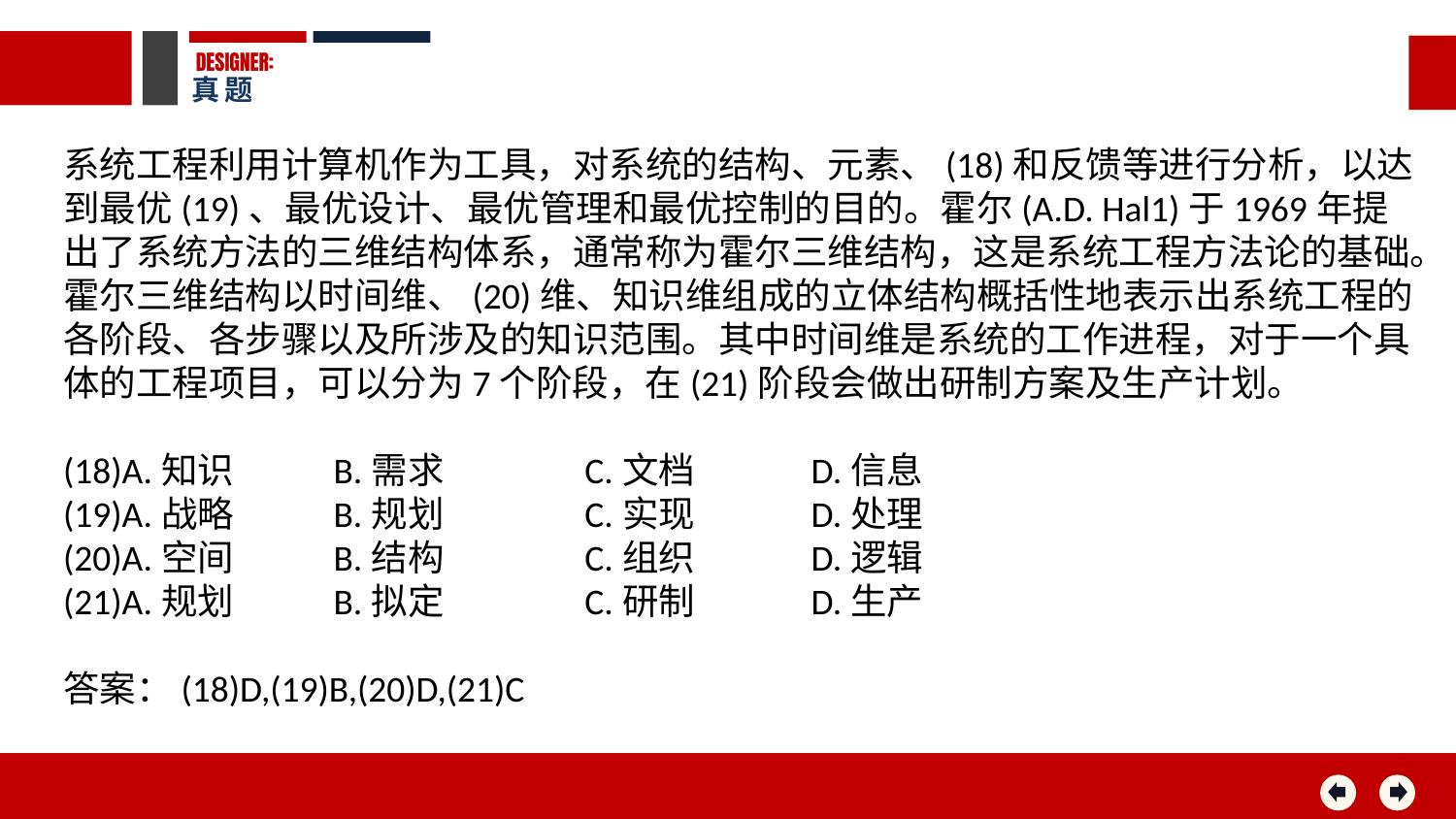

DESIGNER:
真题
系统工程利用计算机作为工具，对系统的结构、元素、(18)和反馈等进行分析，以达到最优(19)、最优设计、最优管理和最优控制的目的。霍尔(A.D. Hal1)于1969年提出了系统方法的三维结构体系，通常称为霍尔三维结构，这是系统工程方法论的基础。霍尔三维结构以时间维、(20)维、知识维组成的立体结构概括性地表示出系统工程的各阶段、各步骤以及所涉及的知识范围。其中时间维是系统的工作进程，对于一个具体的工程项目，可以分为7个阶段，在(21)阶段会做出研制方案及生产计划。

(18)A.知识           B.需求                C.文档             D.信息
(19)A.战略           B.规划                C.实现             D.处理
(20)A.空间           B.结构                C.组织             D.逻辑
(21)A.规划           B.拟定                C.研制             D.生产

答案：(18)D,(19)B,(20)D,(21)C